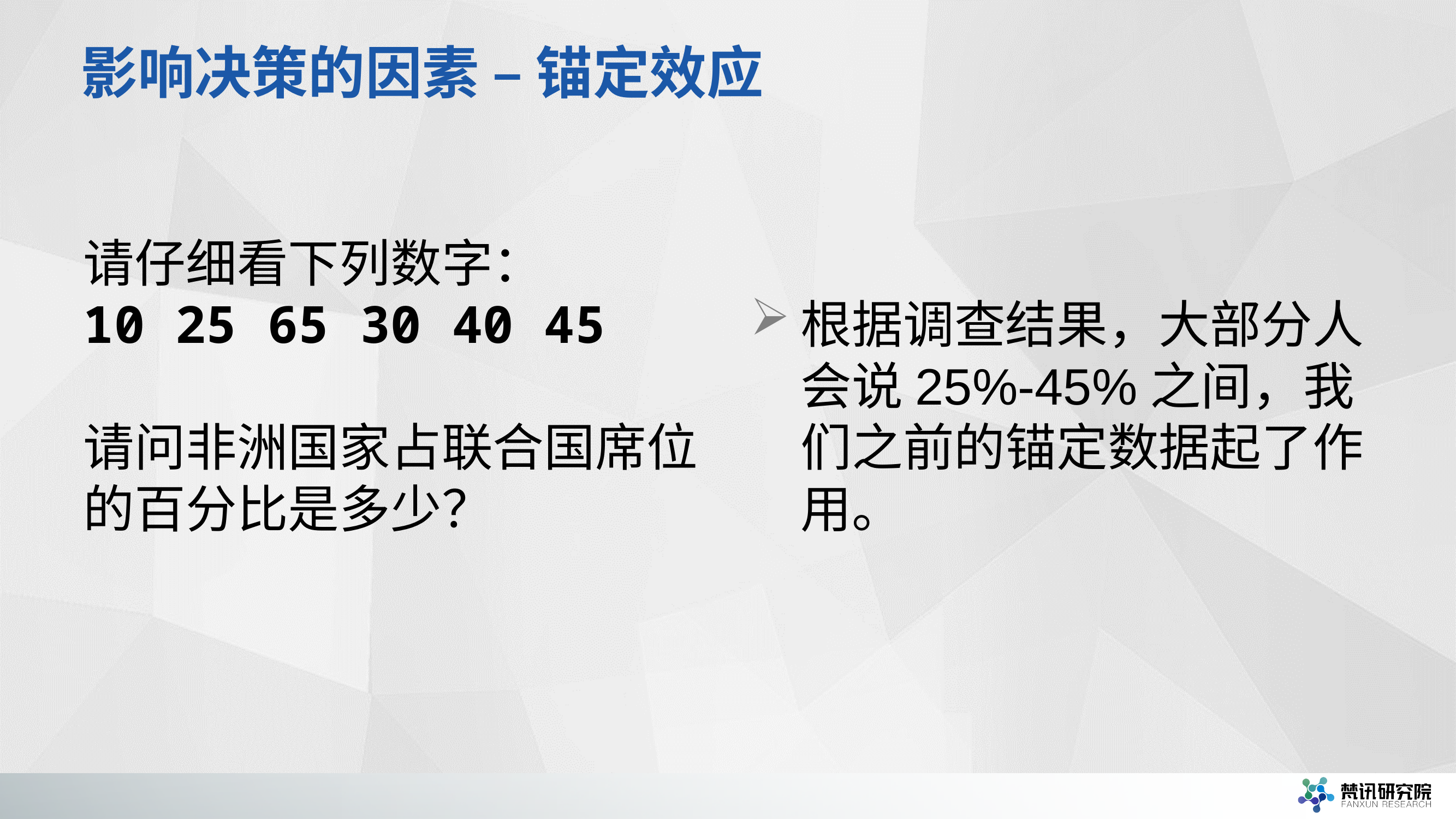

# 影响决策的因素 – 锚定效应

根据调查结果，大部分人会说25%-45%之间，我们之前的锚定数据起了作用。

请仔细看下列数字：
10 25 65 30 40 45

请问非洲国家占联合国席位的百分比是多少？